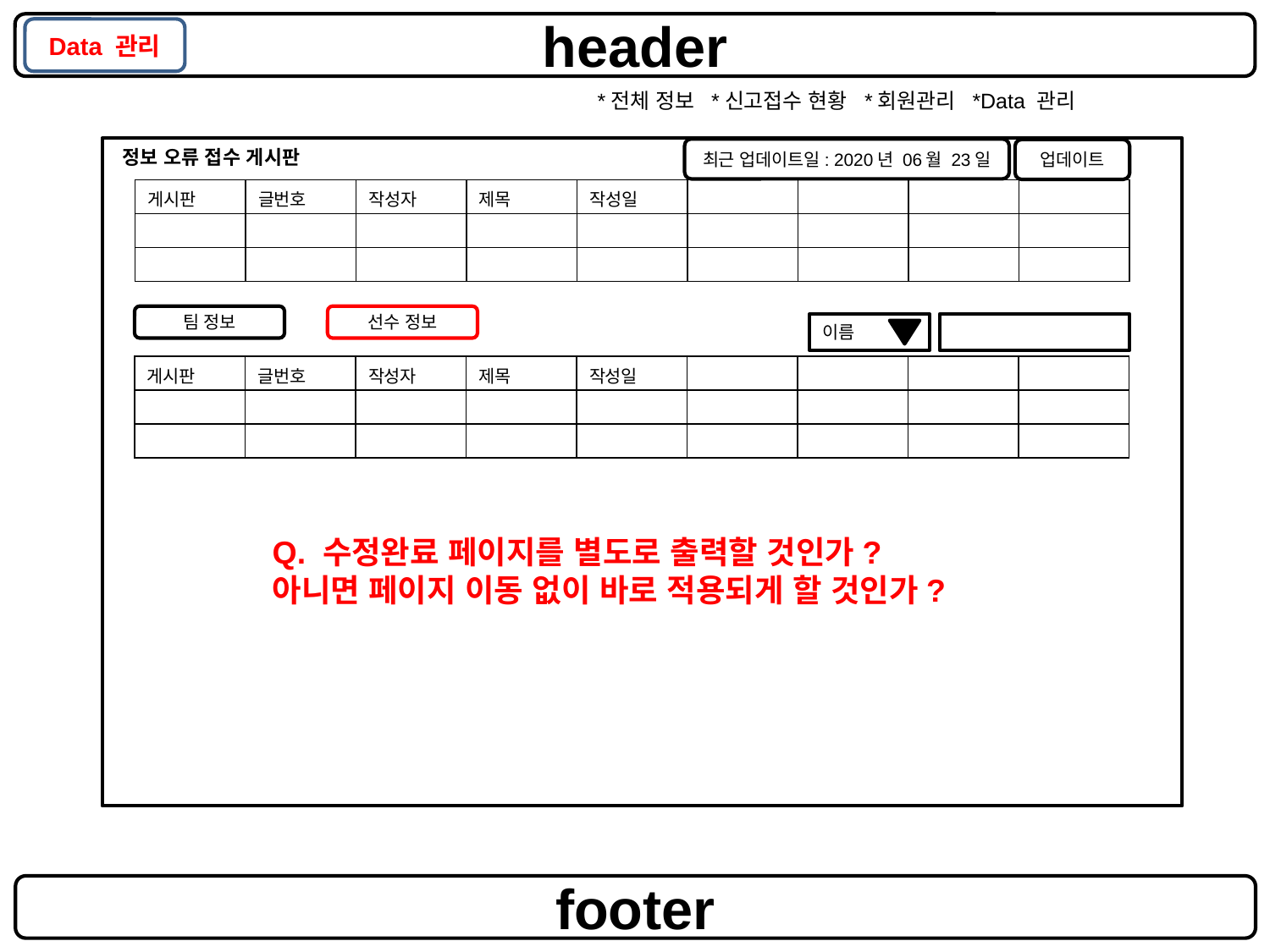

header
Data 관리
*전체 정보  *신고접수 현황  *회원관리  *Data 관리

정보 오류 접수 게시판
최근 업데이트일: 2020년 06월 23일
업데이트
| 게시판 | 글번호 | 작성자 | 제목 | 작성일 |  |  |  |  |
| --- | --- | --- | --- | --- | --- | --- | --- | --- |
|  |  |  |  |  |  |  |  |  |
|  |  |  |  |  |  |  |  |  |
팀 정보
선수 정보
이름

| 게시판 | 글번호 | 작성자 | 제목 | 작성일 |  |  |  |  |
| --- | --- | --- | --- | --- | --- | --- | --- | --- |
|  |  |  |  |  |  |  |  |  |
|  |  |  |  |  |  |  |  |  |
Q. 수정완료 페이지를 별도로 출력할 것인가?
아니면 페이지 이동 없이 바로 적용되게 할 것인가?
footer